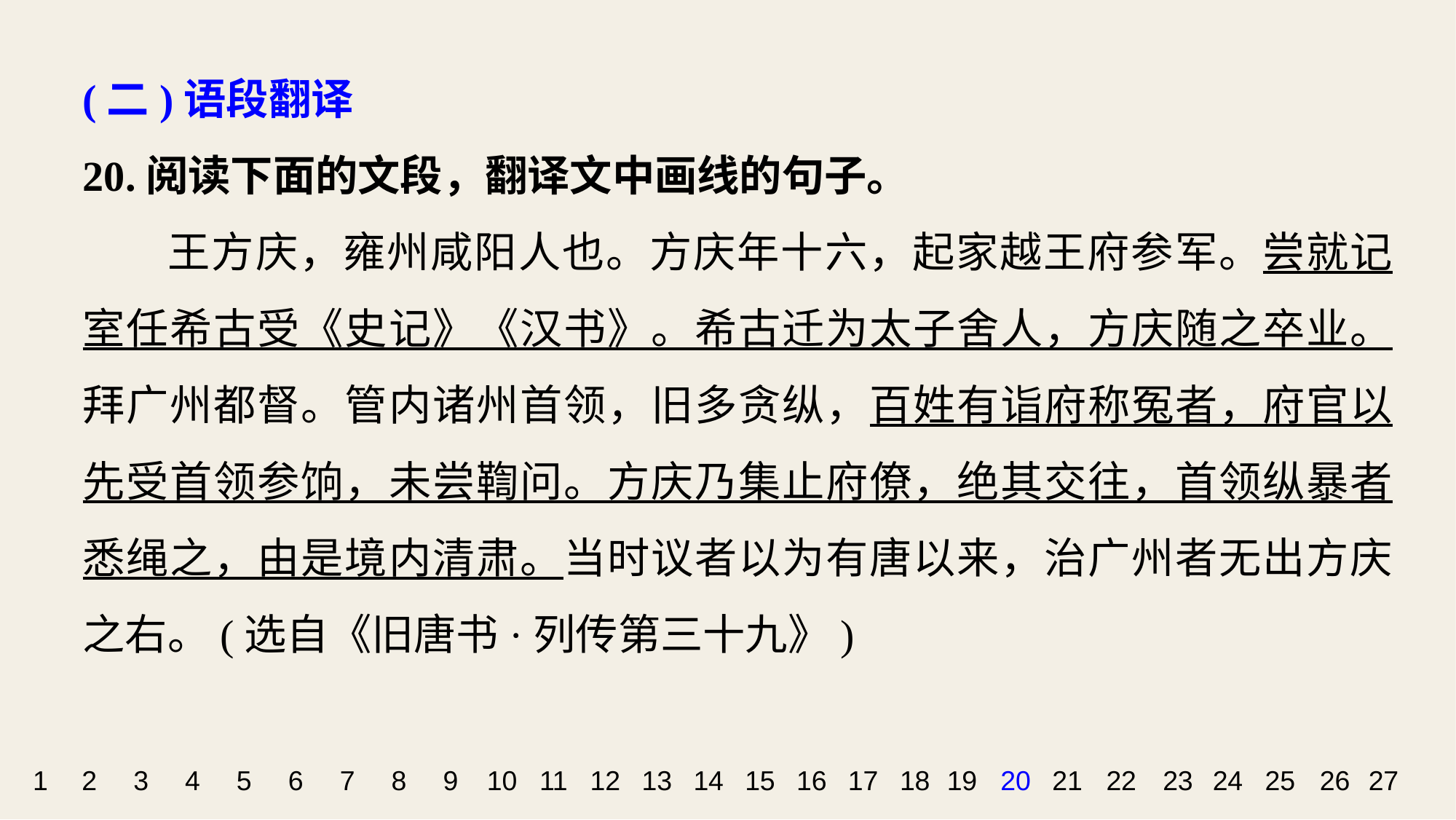

(二)语段翻译
20.阅读下面的文段，翻译文中画线的句子。
王方庆，雍州咸阳人也。方庆年十六，起家越王府参军。尝就记室任希古受《史记》《汉书》。希古迁为太子舍人，方庆随之卒业。拜广州都督。管内诸州首领，旧多贪纵，百姓有诣府称冤者，府官以先受首领参饷，未尝鞫问。方庆乃集止府僚，绝其交往，首领纵暴者悉绳之，由是境内清肃。当时议者以为有唐以来，治广州者无出方庆之右。(选自《旧唐书·列传第三十九》)
1
2
3
4
5
6
7
8
9
10
11
12
13
14
15
16
17
18
19
20
21
22
23
24
25
26
27